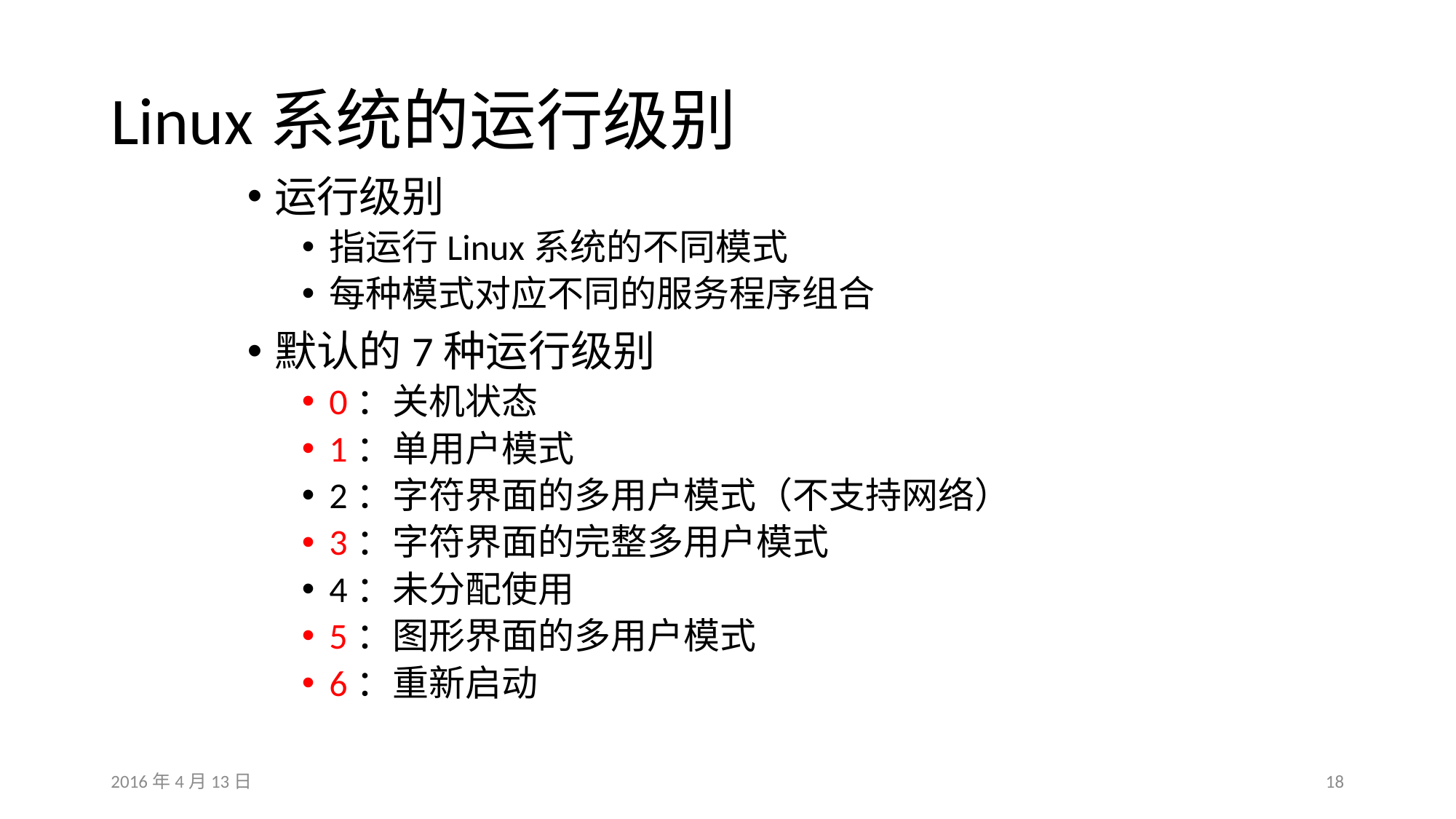

# Linux系统的运行级别
运行级别
指运行Linux系统的不同模式
每种模式对应不同的服务程序组合
默认的7种运行级别
0：关机状态
1：单用户模式
2：字符界面的多用户模式（不支持网络）
3：字符界面的完整多用户模式
4：未分配使用
5：图形界面的多用户模式
6：重新启动

2016年4月13日
18